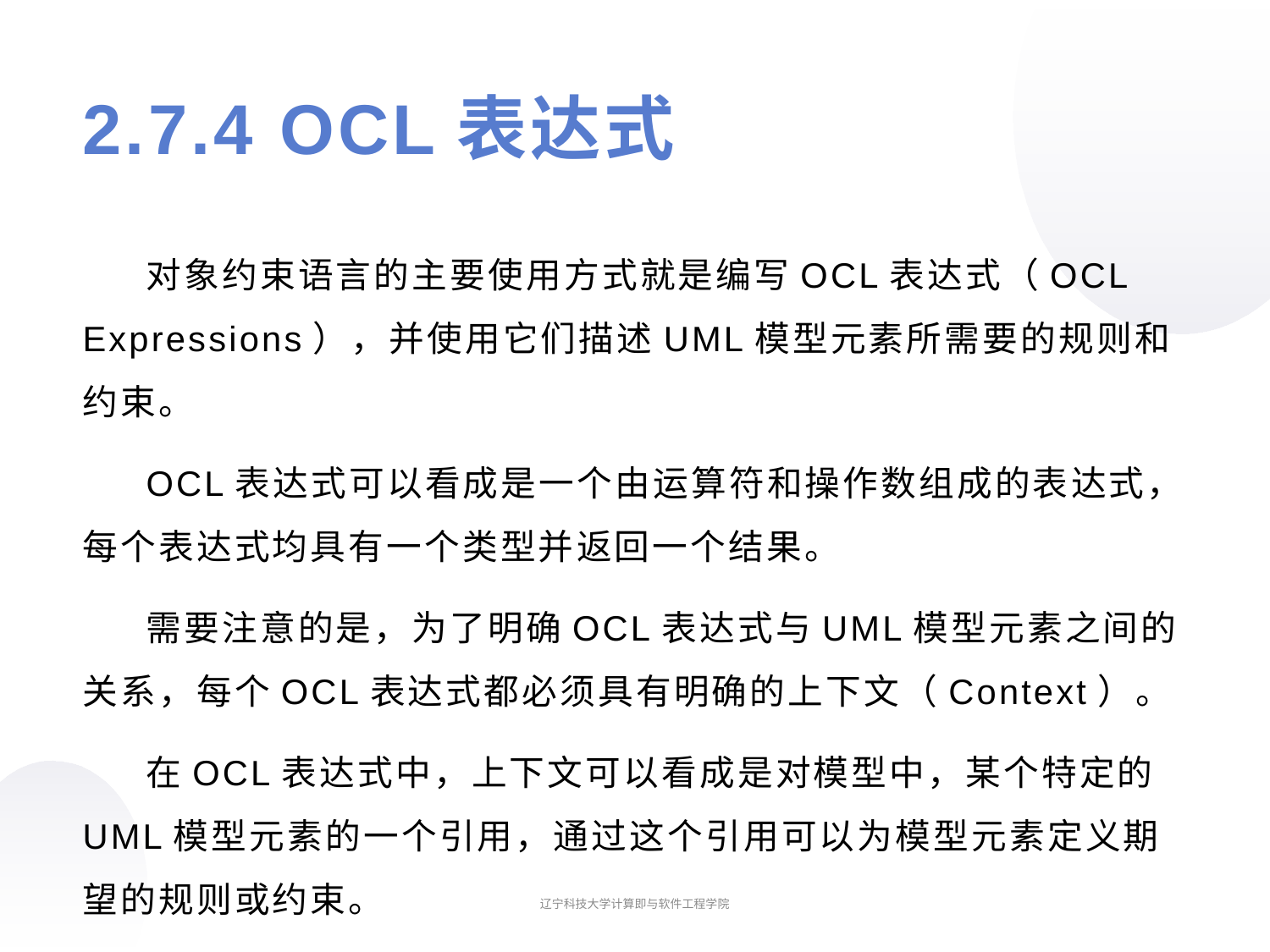

# 2.7.4 OCL表达式
对象约束语言的主要使用方式就是编写OCL表达式（OCL Expressions），并使用它们描述UML模型元素所需要的规则和约束。
OCL表达式可以看成是一个由运算符和操作数组成的表达式，每个表达式均具有一个类型并返回一个结果。
需要注意的是，为了明确OCL表达式与UML模型元素之间的关系，每个OCL表达式都必须具有明确的上下文（Context）。
在OCL表达式中，上下文可以看成是对模型中，某个特定的UML模型元素的一个引用，通过这个引用可以为模型元素定义期望的规则或约束。

辽宁科技大学计算即与软件工程学院
129